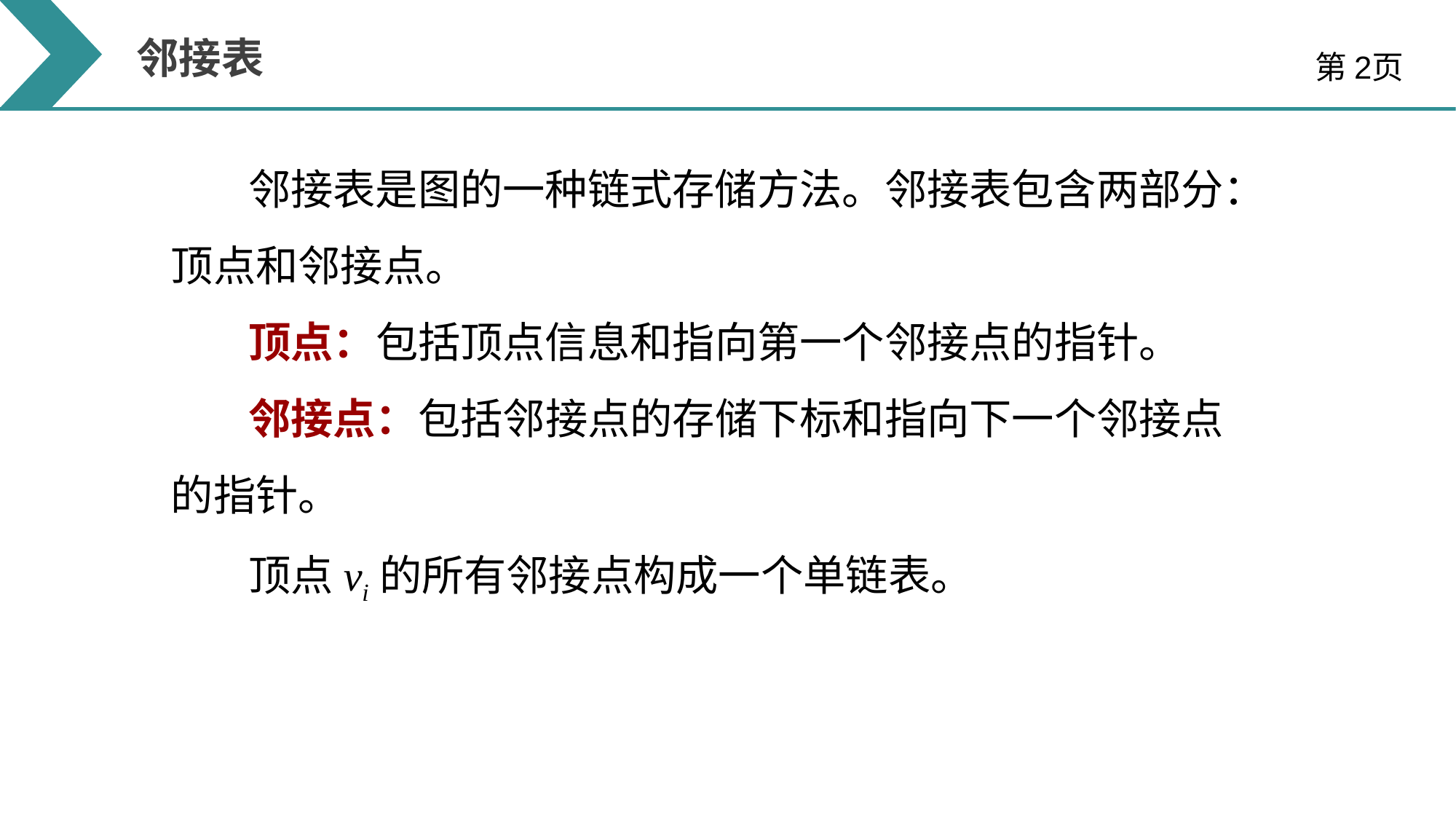

邻接表
第2页
邻接表是图的一种链式存储方法。邻接表包含两部分：顶点和邻接点。
顶点：包括顶点信息和指向第一个邻接点的指针。
邻接点：包括邻接点的存储下标和指向下一个邻接点的指针。
顶点vi的所有邻接点构成一个单链表。